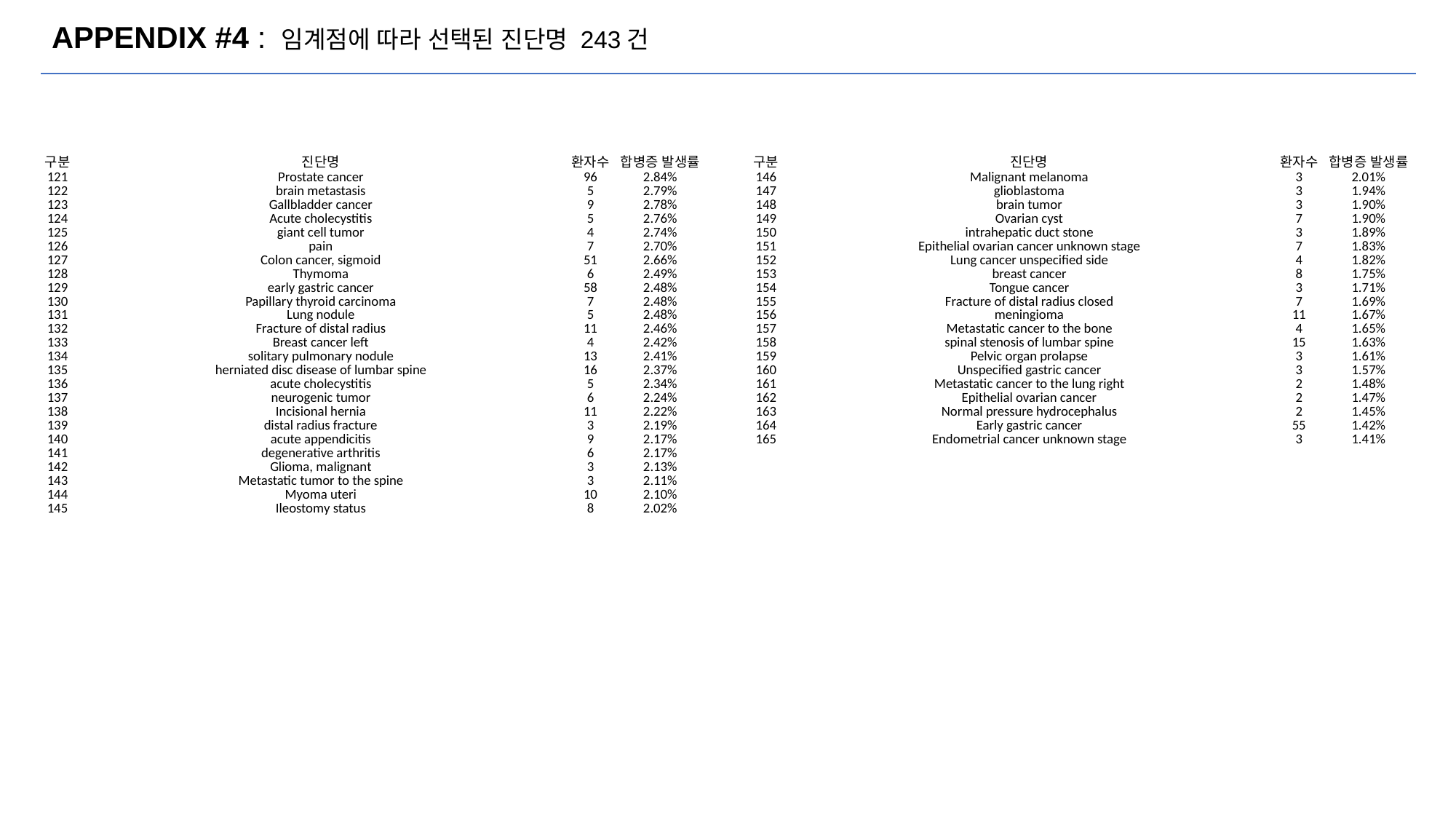

# APPENDIX #4 : 임계점에 따라 선택된 진단명 243건
| 구분 | 진단명 | 환자수 | 합병증 발생률 |
| --- | --- | --- | --- |
| 121 | Prostate cancer | 96 | 2.84% |
| 122 | brain metastasis | 5 | 2.79% |
| 123 | Gallbladder cancer | 9 | 2.78% |
| 124 | Acute cholecystitis | 5 | 2.76% |
| 125 | giant cell tumor | 4 | 2.74% |
| 126 | pain | 7 | 2.70% |
| 127 | Colon cancer, sigmoid | 51 | 2.66% |
| 128 | Thymoma | 6 | 2.49% |
| 129 | early gastric cancer | 58 | 2.48% |
| 130 | Papillary thyroid carcinoma | 7 | 2.48% |
| 131 | Lung nodule | 5 | 2.48% |
| 132 | Fracture of distal radius | 11 | 2.46% |
| 133 | Breast cancer left | 4 | 2.42% |
| 134 | solitary pulmonary nodule | 13 | 2.41% |
| 135 | herniated disc disease of lumbar spine | 16 | 2.37% |
| 136 | acute cholecystitis | 5 | 2.34% |
| 137 | neurogenic tumor | 6 | 2.24% |
| 138 | Incisional hernia | 11 | 2.22% |
| 139 | distal radius fracture | 3 | 2.19% |
| 140 | acute appendicitis | 9 | 2.17% |
| 141 | degenerative arthritis | 6 | 2.17% |
| 142 | Glioma, malignant | 3 | 2.13% |
| 143 | Metastatic tumor to the spine | 3 | 2.11% |
| 144 | Myoma uteri | 10 | 2.10% |
| 145 | Ileostomy status | 8 | 2.02% |
| 구분 | 진단명 | 환자수 | 합병증 발생률 |
| --- | --- | --- | --- |
| 146 | Malignant melanoma | 3 | 2.01% |
| 147 | glioblastoma | 3 | 1.94% |
| 148 | brain tumor | 3 | 1.90% |
| 149 | Ovarian cyst | 7 | 1.90% |
| 150 | intrahepatic duct stone | 3 | 1.89% |
| 151 | Epithelial ovarian cancer unknown stage | 7 | 1.83% |
| 152 | Lung cancer unspecified side | 4 | 1.82% |
| 153 | breast cancer | 8 | 1.75% |
| 154 | Tongue cancer | 3 | 1.71% |
| 155 | Fracture of distal radius closed | 7 | 1.69% |
| 156 | meningioma | 11 | 1.67% |
| 157 | Metastatic cancer to the bone | 4 | 1.65% |
| 158 | spinal stenosis of lumbar spine | 15 | 1.63% |
| 159 | Pelvic organ prolapse | 3 | 1.61% |
| 160 | Unspecified gastric cancer | 3 | 1.57% |
| 161 | Metastatic cancer to the lung right | 2 | 1.48% |
| 162 | Epithelial ovarian cancer | 2 | 1.47% |
| 163 | Normal pressure hydrocephalus | 2 | 1.45% |
| 164 | Early gastric cancer | 55 | 1.42% |
| 165 | Endometrial cancer unknown stage | 3 | 1.41% |